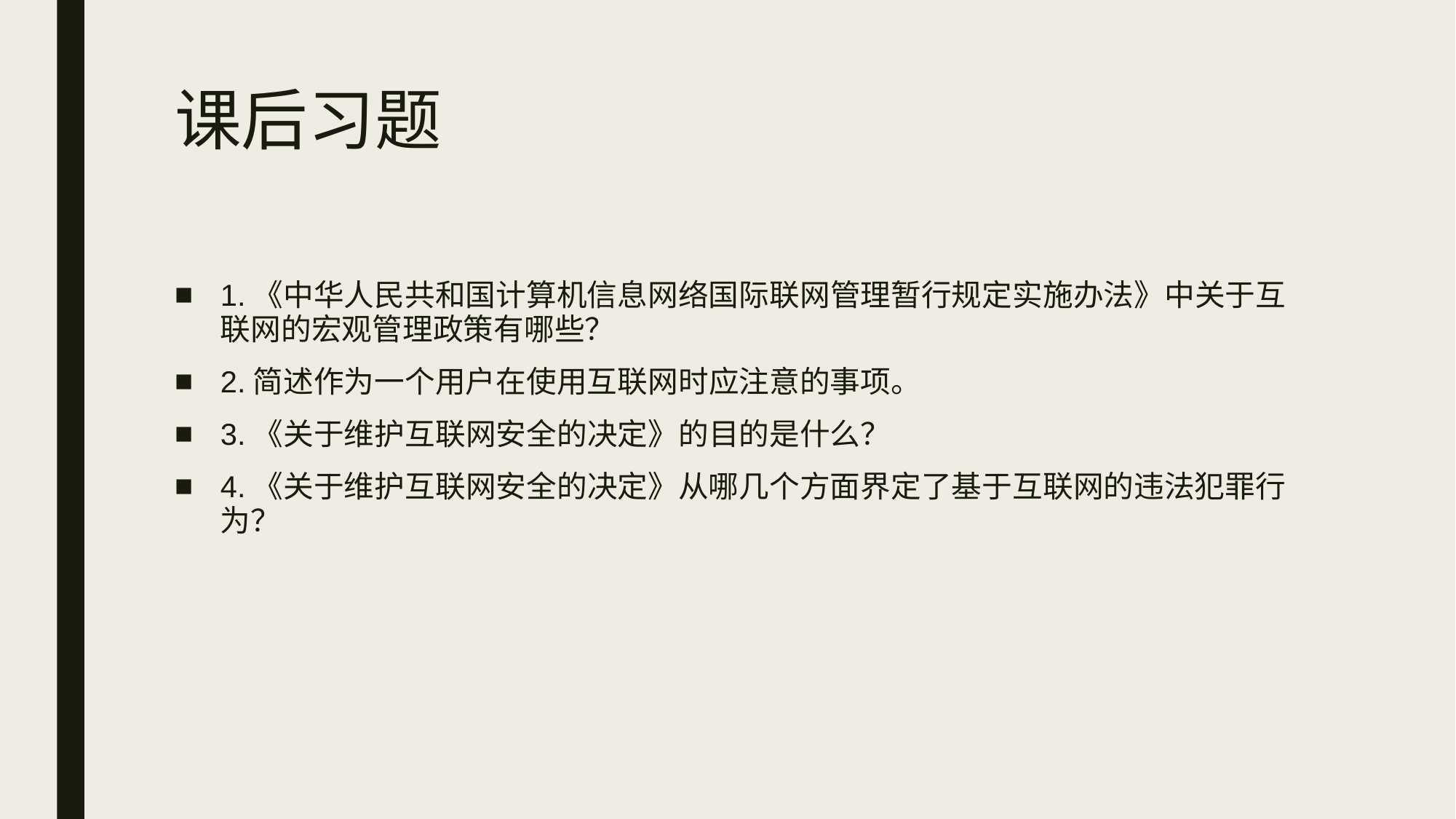

# 课后习题
1.《中华人民共和国计算机信息网络国际联网管理暂行规定实施办法》中关于互联网的宏观管理政策有哪些？
2.简述作为一个用户在使用互联网时应注意的事项。
3.《关于维护互联网安全的决定》的目的是什么？
4.《关于维护互联网安全的决定》从哪几个方面界定了基于互联网的违法犯罪行为？